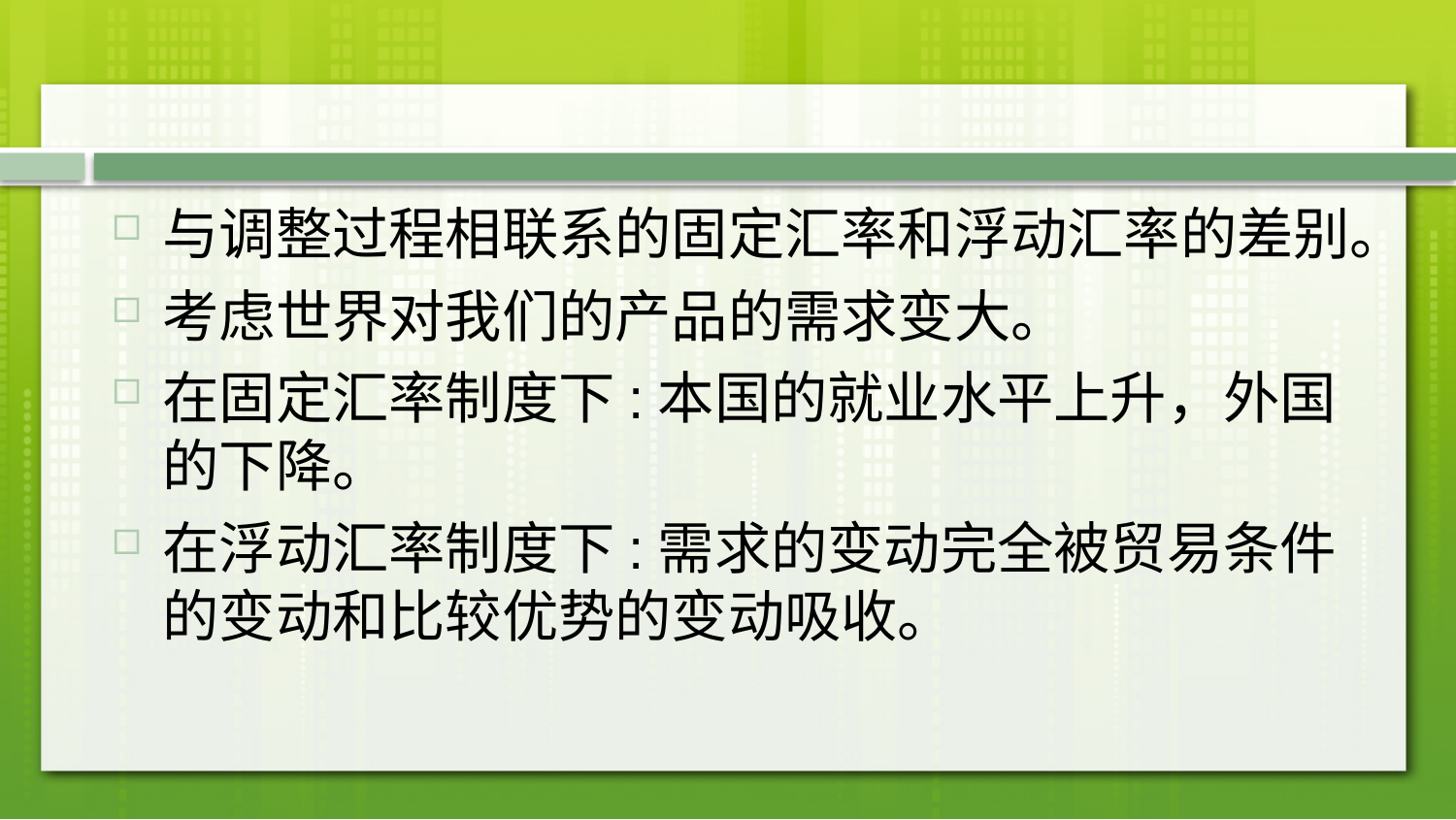

#
与调整过程相联系的固定汇率和浮动汇率的差别。
考虑世界对我们的产品的需求变大。
在固定汇率制度下:本国的就业水平上升，外国的下降。
在浮动汇率制度下:需求的变动完全被贸易条件的变动和比较优势的变动吸收。